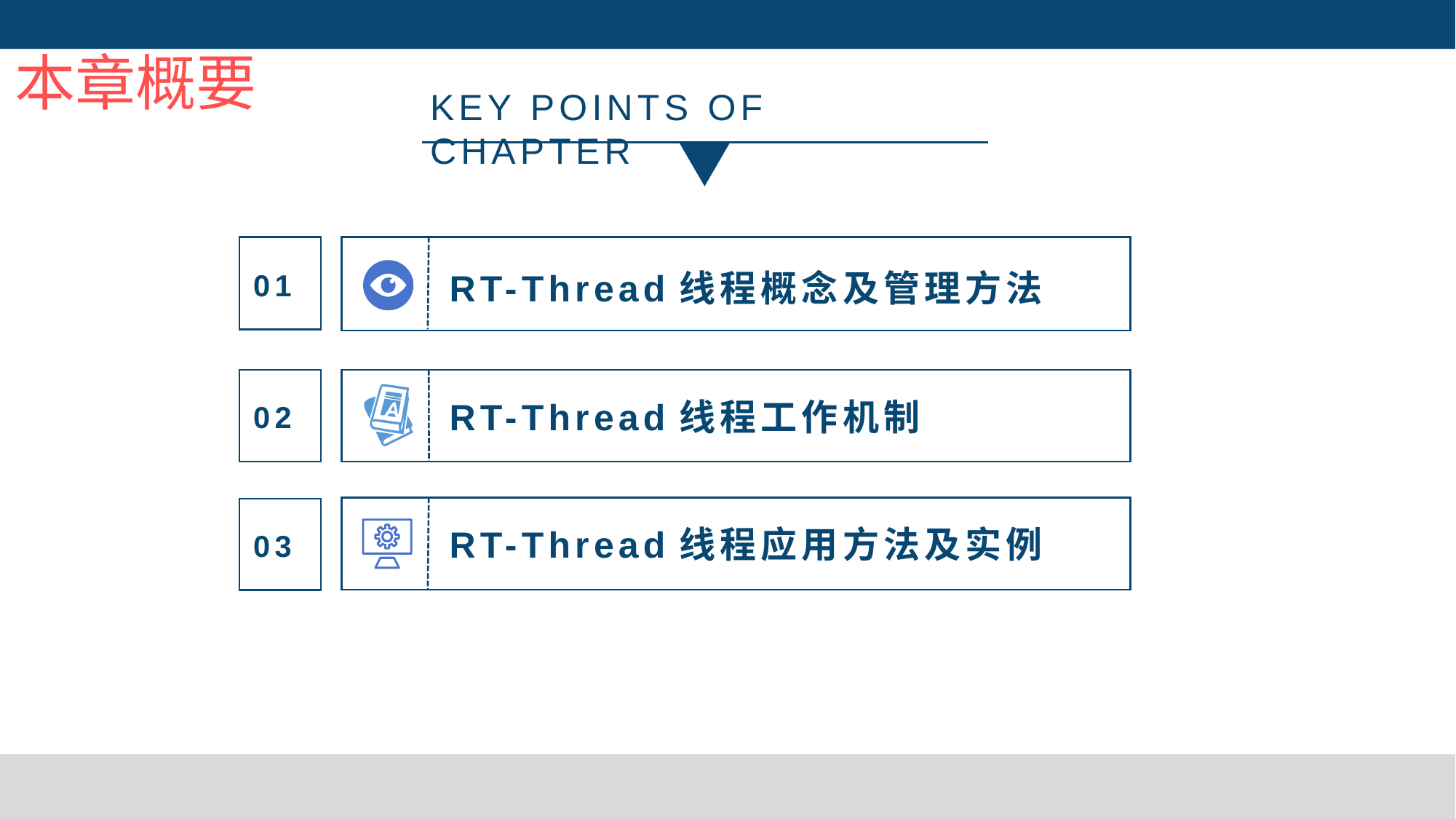

本章概要
KEY POINTS OF CHAPTER

RT-Thread线程概念及管理方法

01

RT-Thread线程工作机制
02

RT-Thread线程应用方法及实例

03